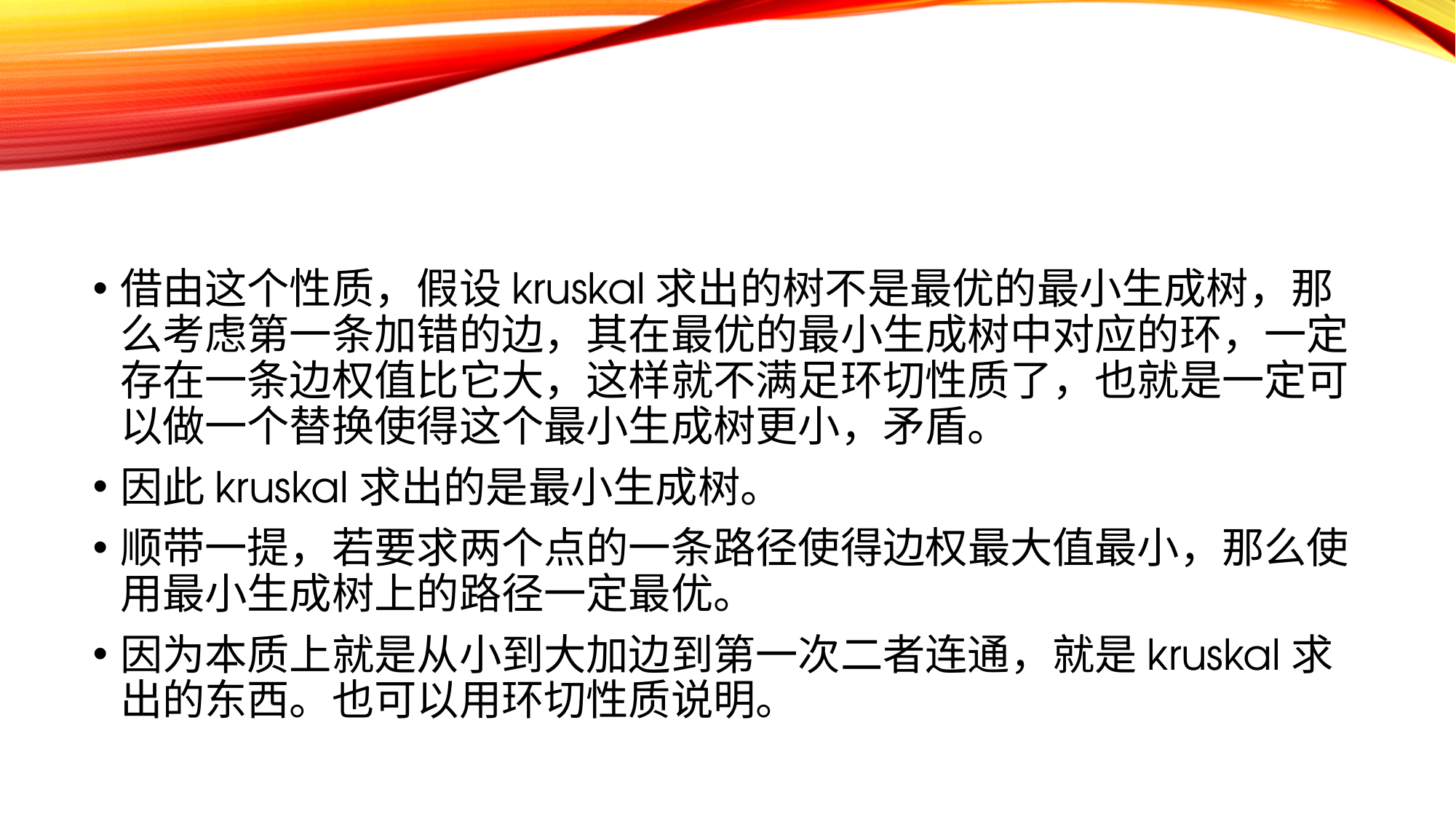

#
借由这个性质，假设kruskal求出的树不是最优的最小生成树，那么考虑第一条加错的边，其在最优的最小生成树中对应的环，一定存在一条边权值比它大，这样就不满足环切性质了，也就是一定可以做一个替换使得这个最小生成树更小，矛盾。
因此kruskal求出的是最小生成树。
顺带一提，若要求两个点的一条路径使得边权最大值最小，那么使用最小生成树上的路径一定最优。
因为本质上就是从小到大加边到第一次二者连通，就是kruskal求出的东西。也可以用环切性质说明。